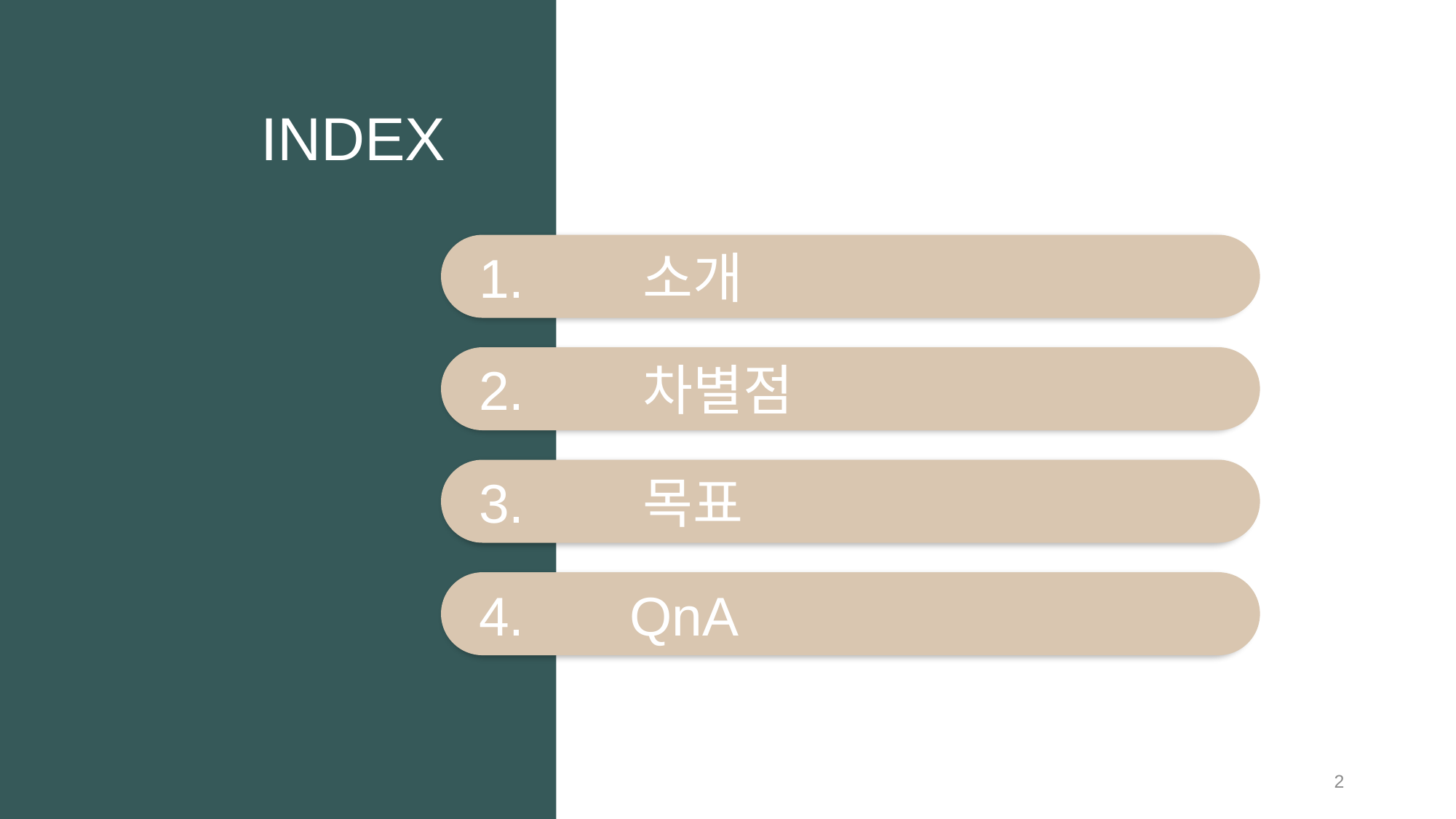

INDEX
 1.       소개
 2.       차별점
 3.       목표
 4.       QnA
2